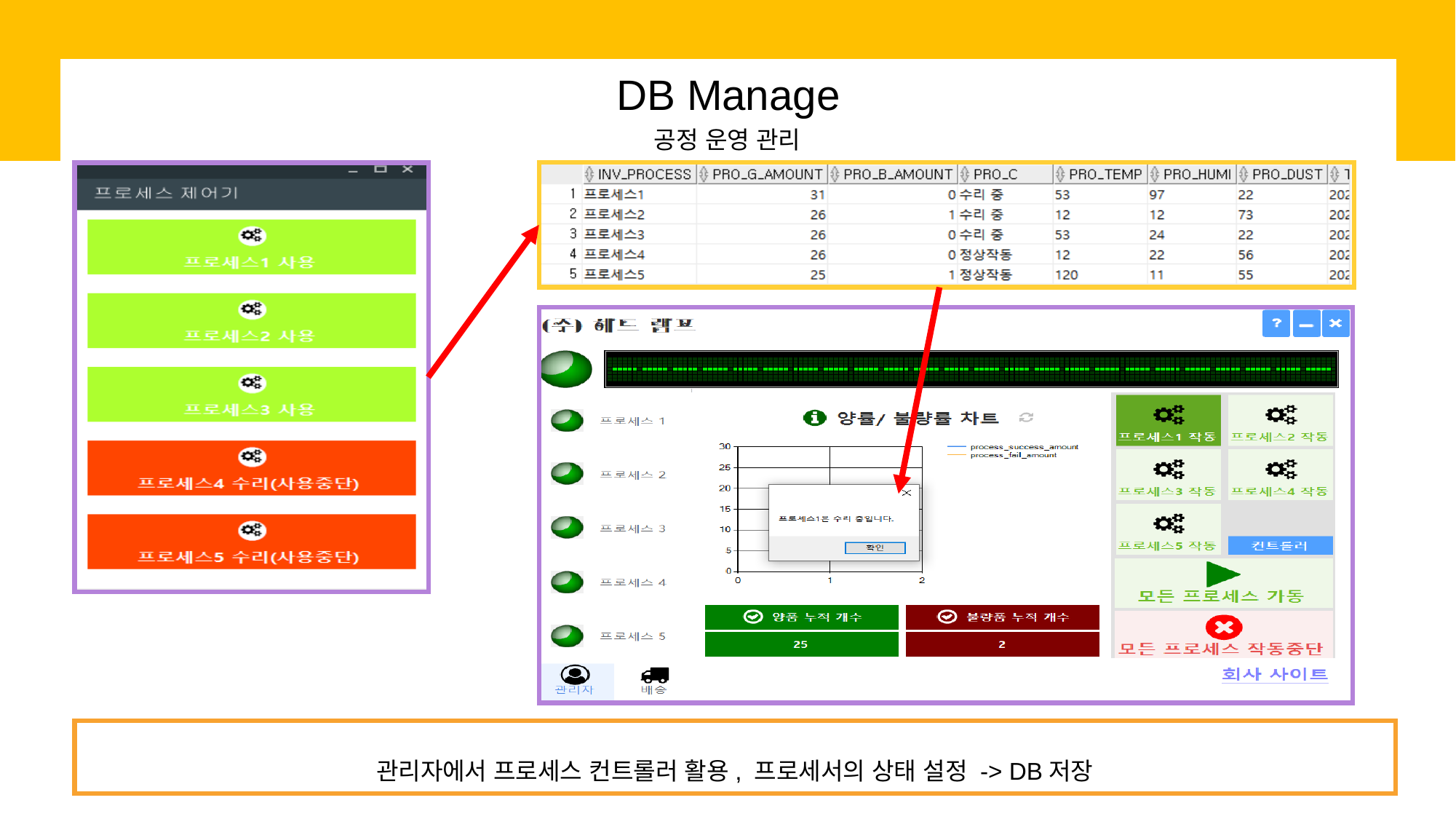

DB Manage
공정 운영 관리

관리자에서 프로세스 컨트롤러 활용, 프로세서의 상태 설정 -> DB저장